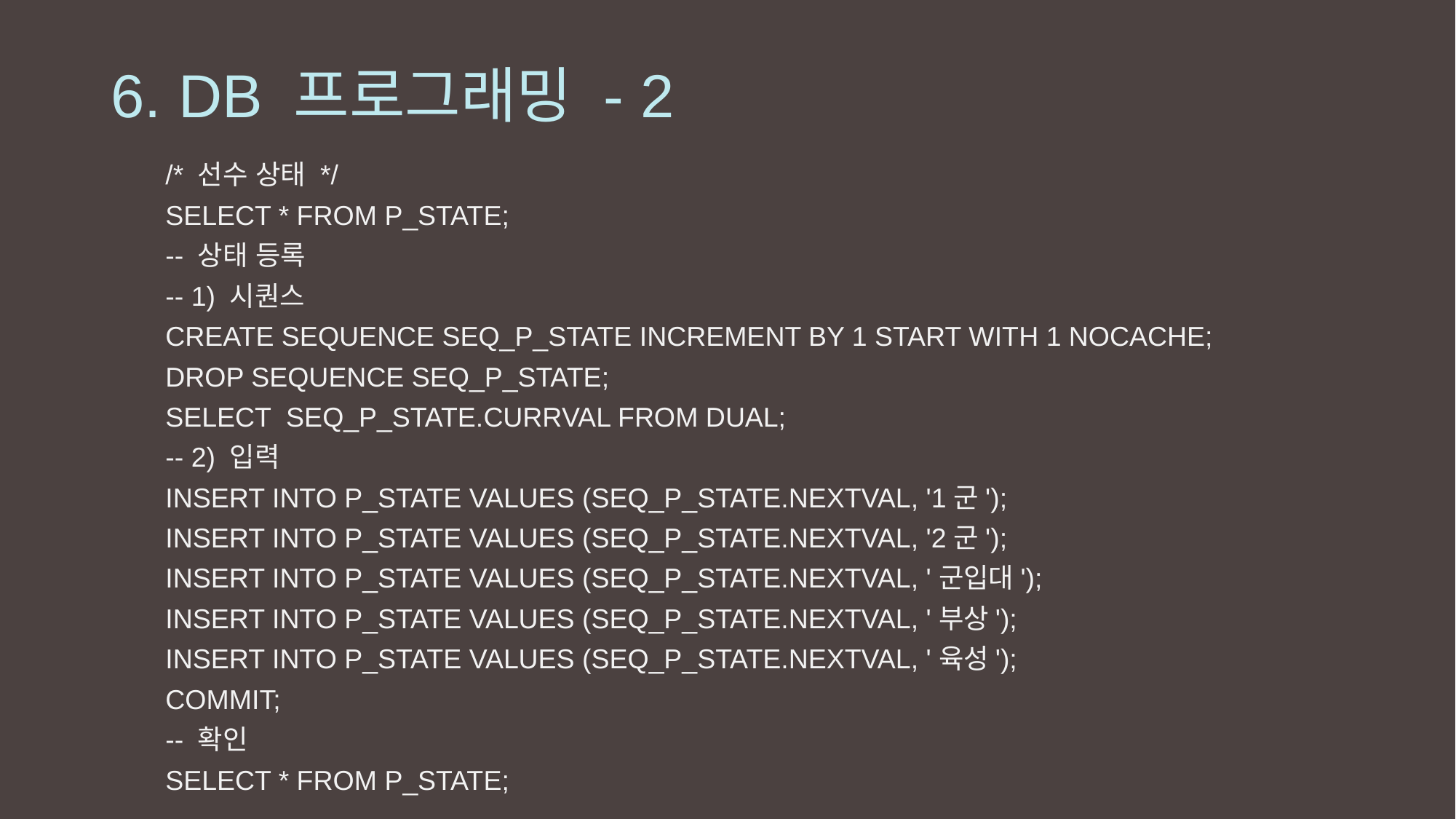

# 6. DB 프로그래밍 - 2
/* 선수 상태 */
SELECT * FROM P_STATE;
-- 상태 등록
-- 1) 시퀀스
CREATE SEQUENCE SEQ_P_STATE INCREMENT BY 1 START WITH 1 NOCACHE;
DROP SEQUENCE SEQ_P_STATE;
SELECT  SEQ_P_STATE.CURRVAL FROM DUAL;
-- 2) 입력
INSERT INTO P_STATE VALUES (SEQ_P_STATE.NEXTVAL, '1군');
INSERT INTO P_STATE VALUES (SEQ_P_STATE.NEXTVAL, '2군');
INSERT INTO P_STATE VALUES (SEQ_P_STATE.NEXTVAL, '군입대');
INSERT INTO P_STATE VALUES (SEQ_P_STATE.NEXTVAL, '부상');
INSERT INTO P_STATE VALUES (SEQ_P_STATE.NEXTVAL, '육성');
COMMIT;
-- 확인
SELECT * FROM P_STATE;